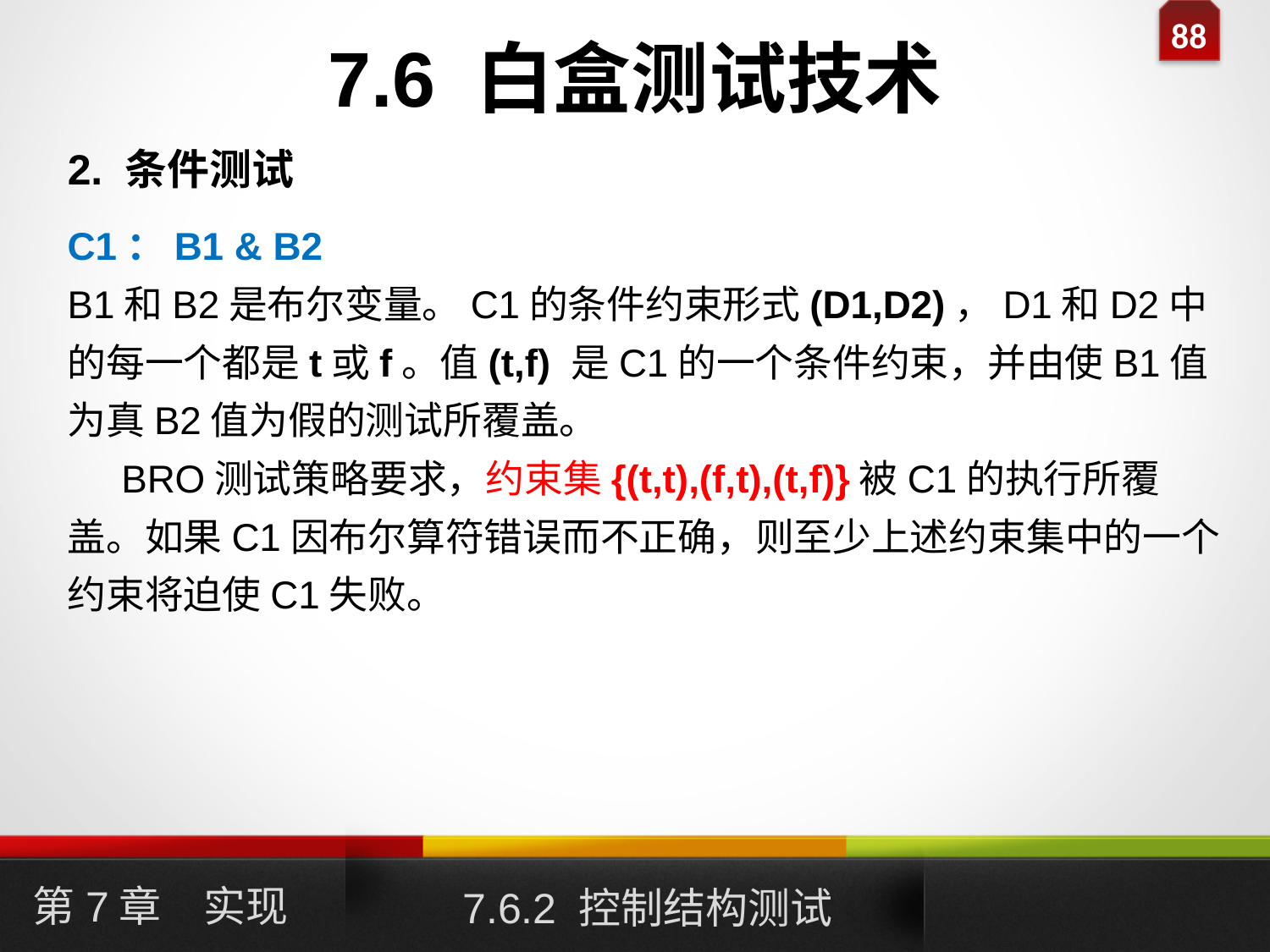

# 7.6 白盒测试技术
2. 条件测试
C1：B1 & B2
B1和B2是布尔变量。C1的条件约束形式(D1,D2)，D1和D2中的每一个都是t或f。值(t,f) 是C1的一个条件约束，并由使B1值为真B2值为假的测试所覆盖。
     BRO测试策略要求，约束集{(t,t),(f,t),(t,f)}被C1的执行所覆盖。如果C1因布尔算符错误而不正确，则至少上述约束集中的一个约束将迫使C1失败。
第7章　实现
7.6.2 控制结构测试